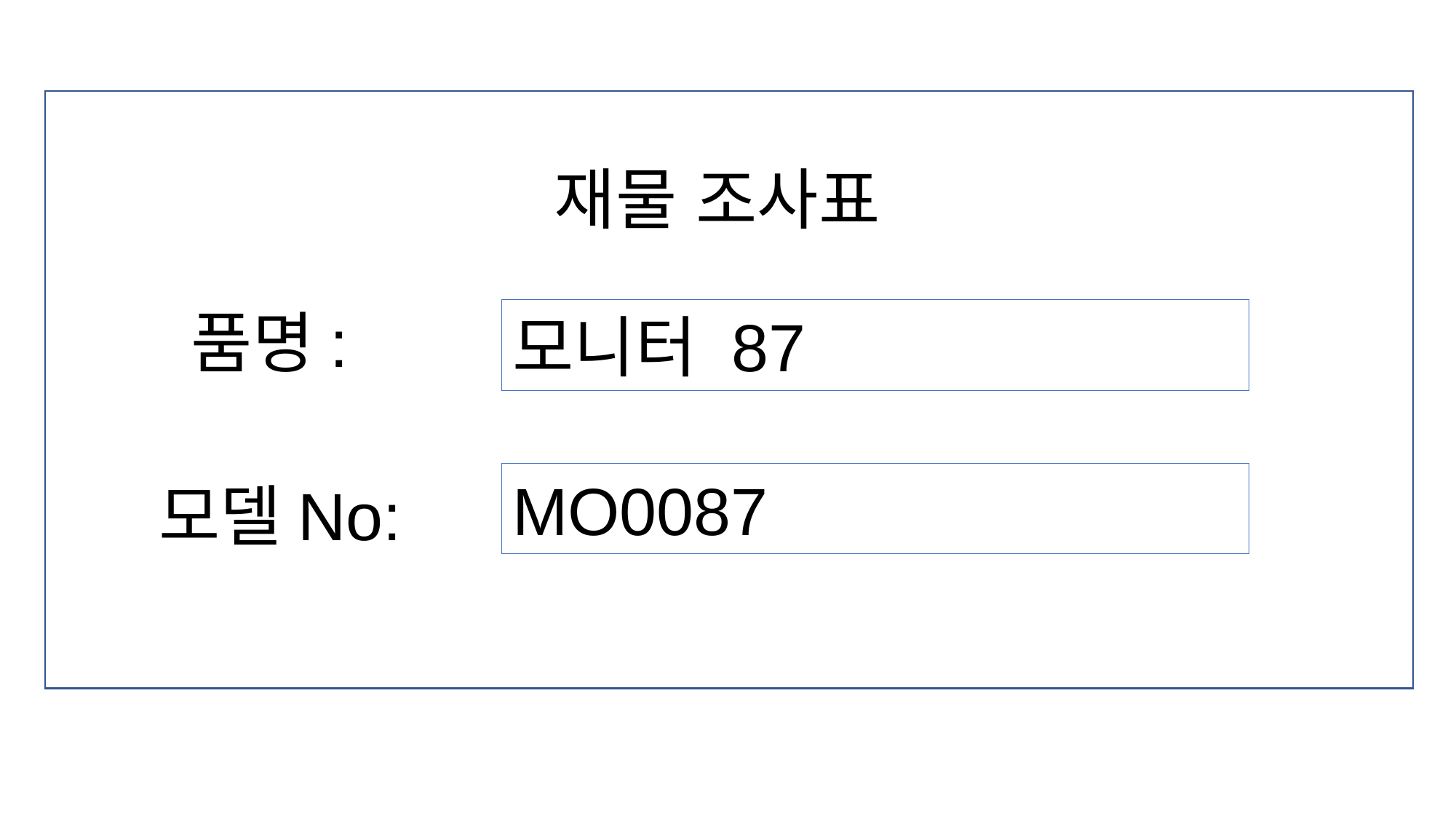

재물 조사표
품명:
모니터 87
MO0087
모델No: